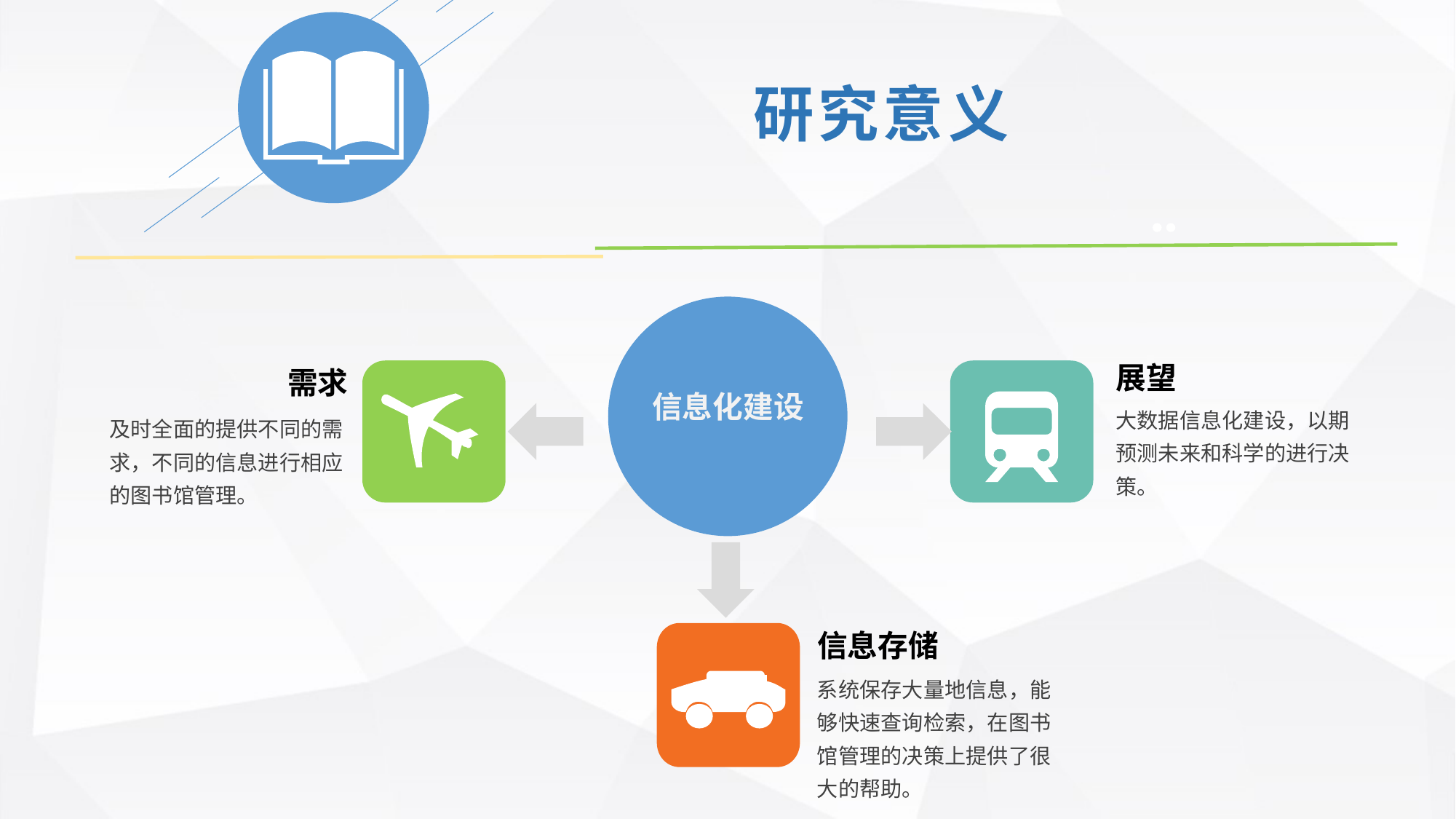

研究意义

展望
需求

信息化建设
大数据信息化建设，以期预测未来和科学的进行决策。
及时全面的提供不同的需求，不同的信息进行相应的图书馆管理。

信息存储

系统保存大量地信息，能够快速查询检索，在图书馆管理的决策上提供了很大的帮助。